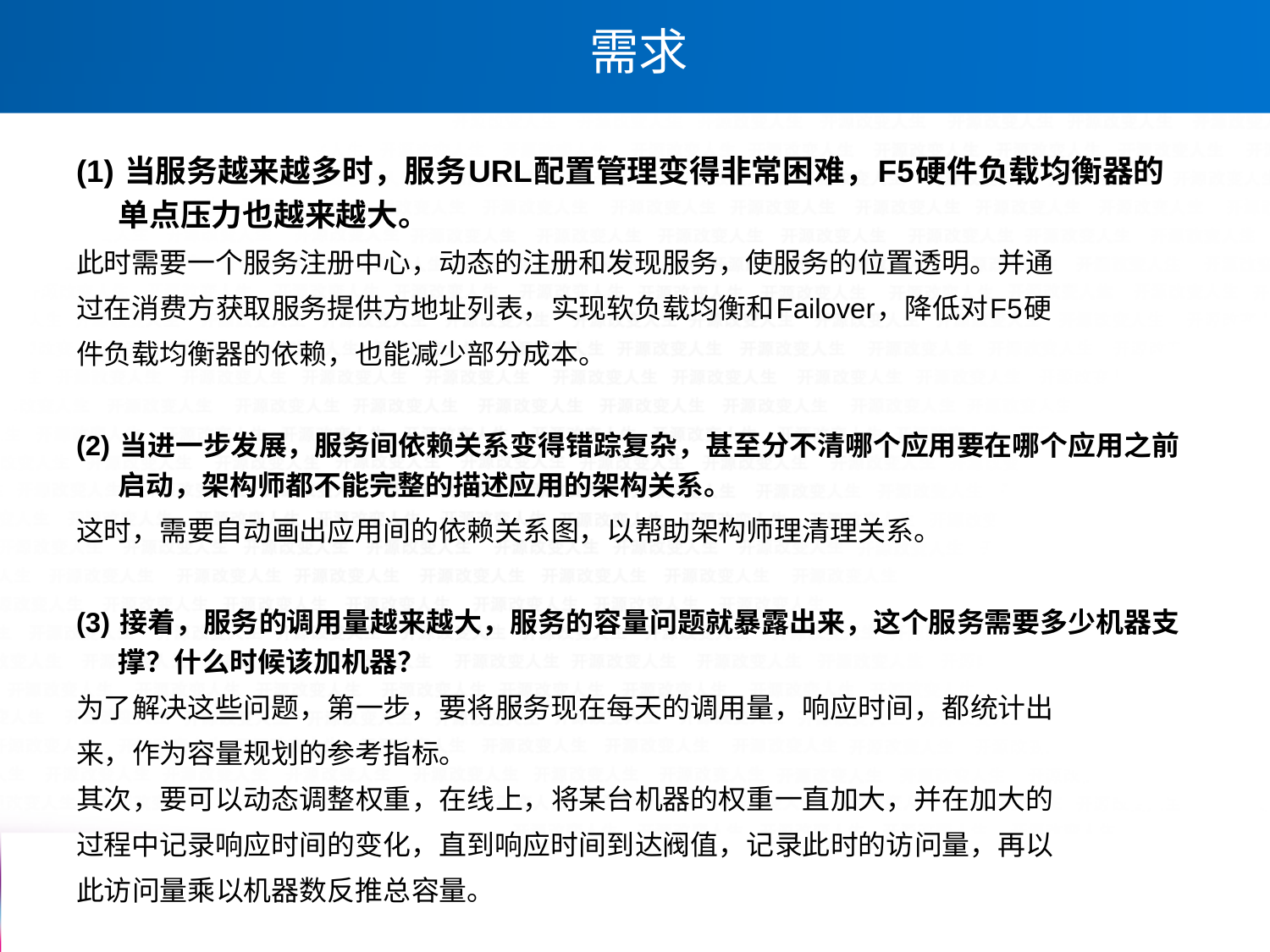

# 需求
(1) 当服务越来越多时，服务URL配置管理变得非常困难，F5硬件负载均衡器的单点压力也越来越大。
此时需要一个服务注册中心，动态的注册和发现服务，使服务的位置透明。并通
过在消费方获取服务提供方地址列表，实现软负载均衡和Failover，降低对F5硬
件负载均衡器的依赖，也能减少部分成本。

(2) 当进一步发展，服务间依赖关系变得错踪复杂，甚至分不清哪个应用要在哪个应用之前启动，架构师都不能完整的描述应用的架构关系。
这时，需要自动画出应用间的依赖关系图，以帮助架构师理清理关系。

(3) 接着，服务的调用量越来越大，服务的容量问题就暴露出来，这个服务需要多少机器支撑？什么时候该加机器？
为了解决这些问题，第一步，要将服务现在每天的调用量，响应时间，都统计出
来，作为容量规划的参考指标。
其次，要可以动态调整权重，在线上，将某台机器的权重一直加大，并在加大的
过程中记录响应时间的变化，直到响应时间到达阀值，记录此时的访问量，再以
此访问量乘以机器数反推总容量。